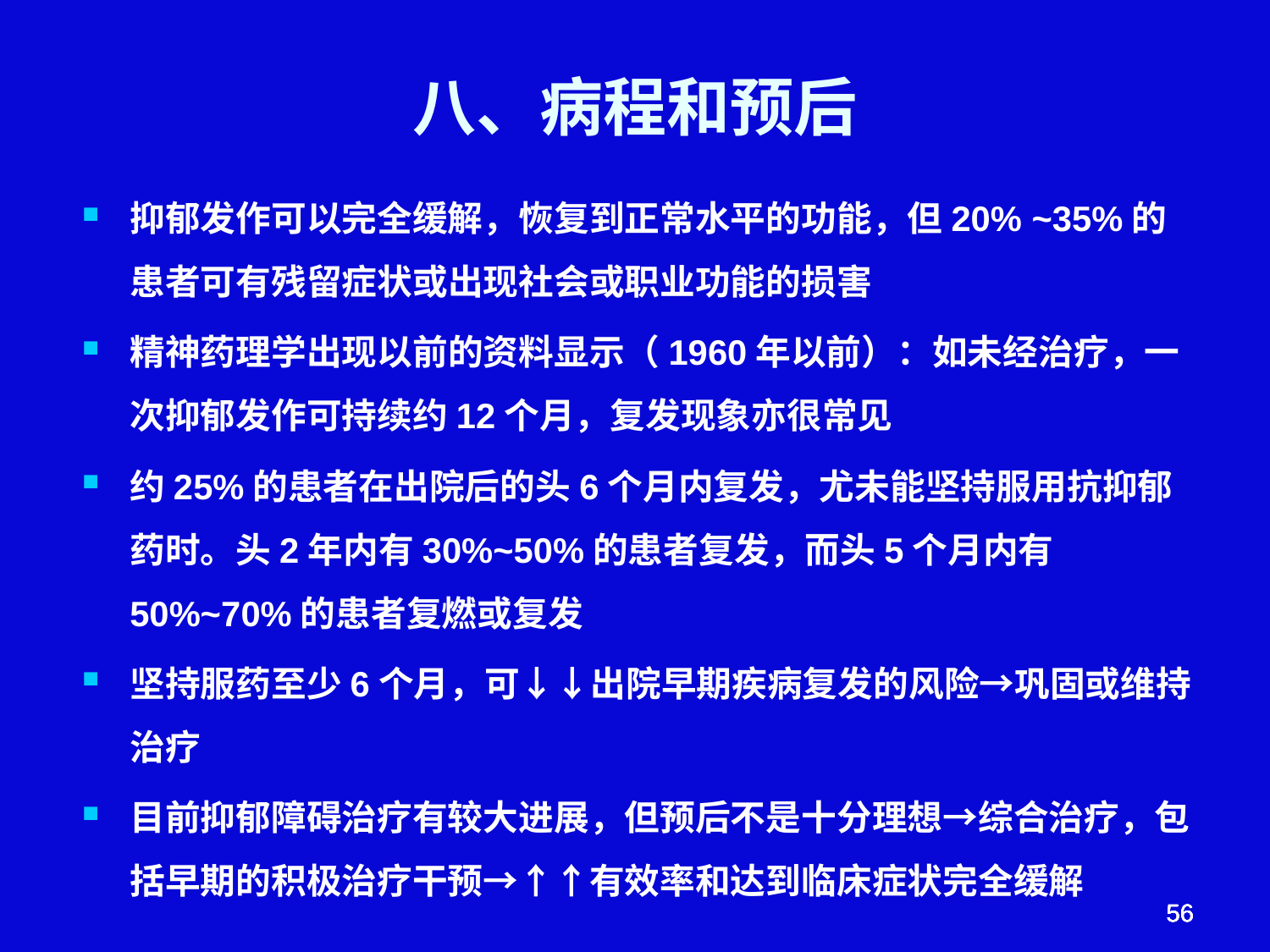

# 八、病程和预后
抑郁发作可以完全缓解，恢复到正常水平的功能，但20% ~35%的患者可有残留症状或出现社会或职业功能的损害
精神药理学出现以前的资料显示（1960年以前）：如未经治疗，一次抑郁发作可持续约12个月，复发现象亦很常见
约25%的患者在出院后的头6个月内复发，尤未能坚持服用抗抑郁药时。头2年内有30%~50%的患者复发，而头5个月内有50%~70%的患者复燃或复发
坚持服药至少6个月，可↓↓出院早期疾病复发的风险→巩固或维持治疗
目前抑郁障碍治疗有较大进展，但预后不是十分理想→综合治疗，包括早期的积极治疗干预→↑↑有效率和达到临床症状完全缓解
56
56
56
56
56
56